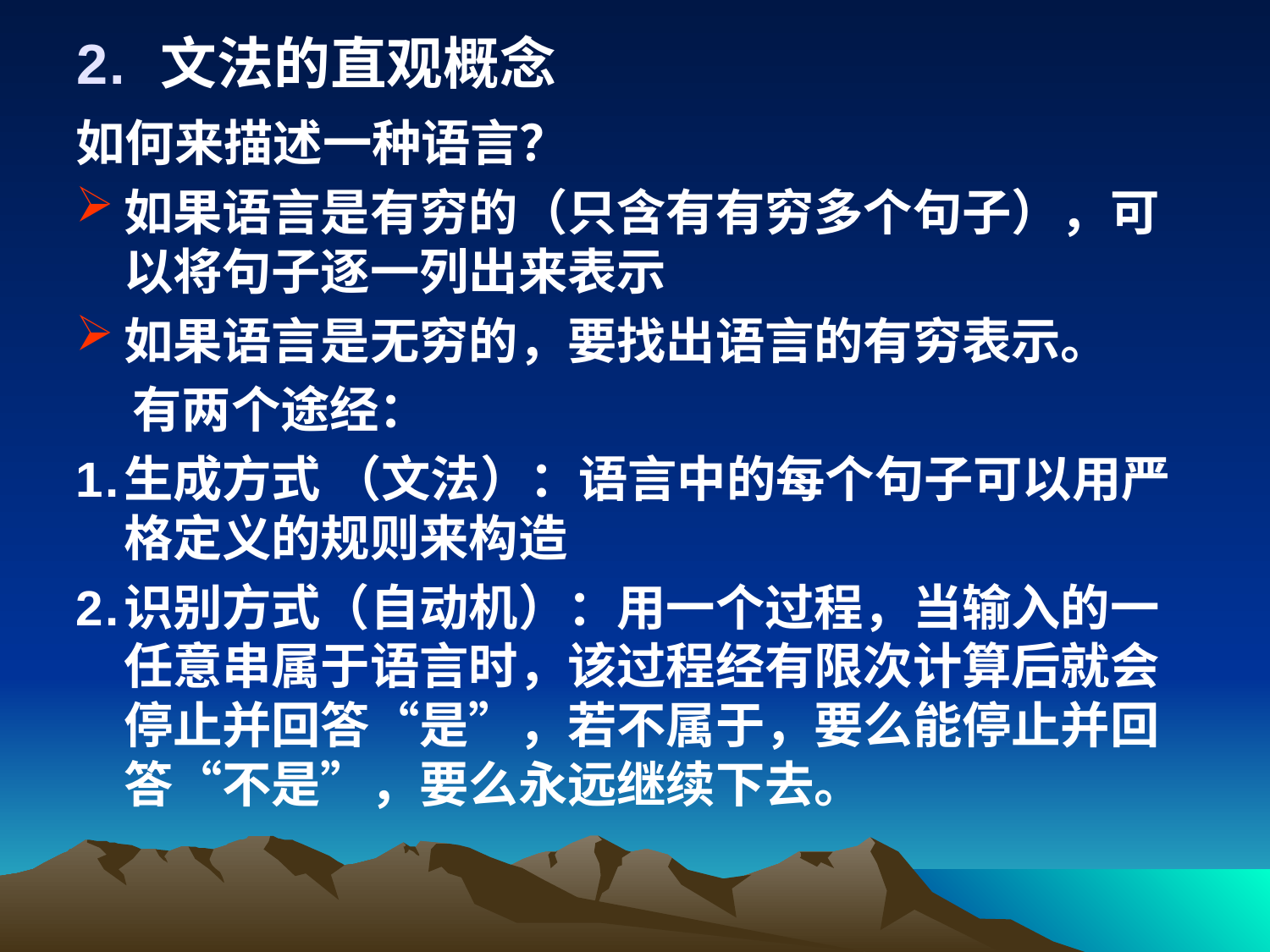

文法的直观概念
如何来描述一种语言？
如果语言是有穷的（只含有有穷多个句子），可以将句子逐一列出来表示
如果语言是无穷的，要找出语言的有穷表示。
    有两个途经：
生成方式 （文法）：语言中的每个句子可以用严格定义的规则来构造
识别方式（自动机）：用一个过程，当输入的一任意串属于语言时，该过程经有限次计算后就会停止并回答“是”，若不属于，要么能停止并回答“不是”，要么永远继续下去。